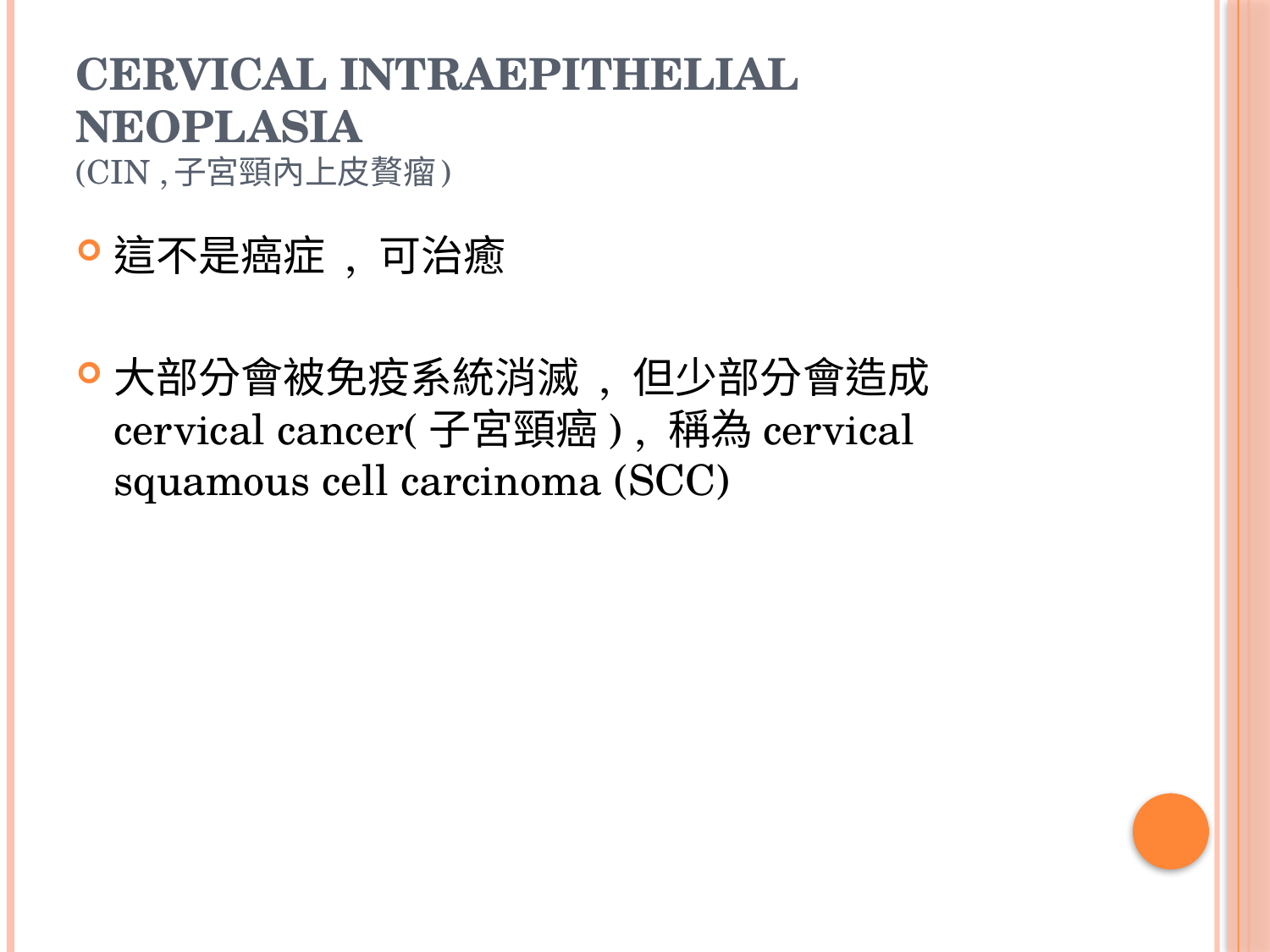

# Cervical intraepithelial neoplasia  (CIN ,子宮頸內上皮贅瘤)
這不是癌症 , 可治癒

大部分會被免疫系統消滅 , 但少部分會造成cervical cancer(子宮頸癌) , 稱為cervical squamous cell carcinoma (SCC)